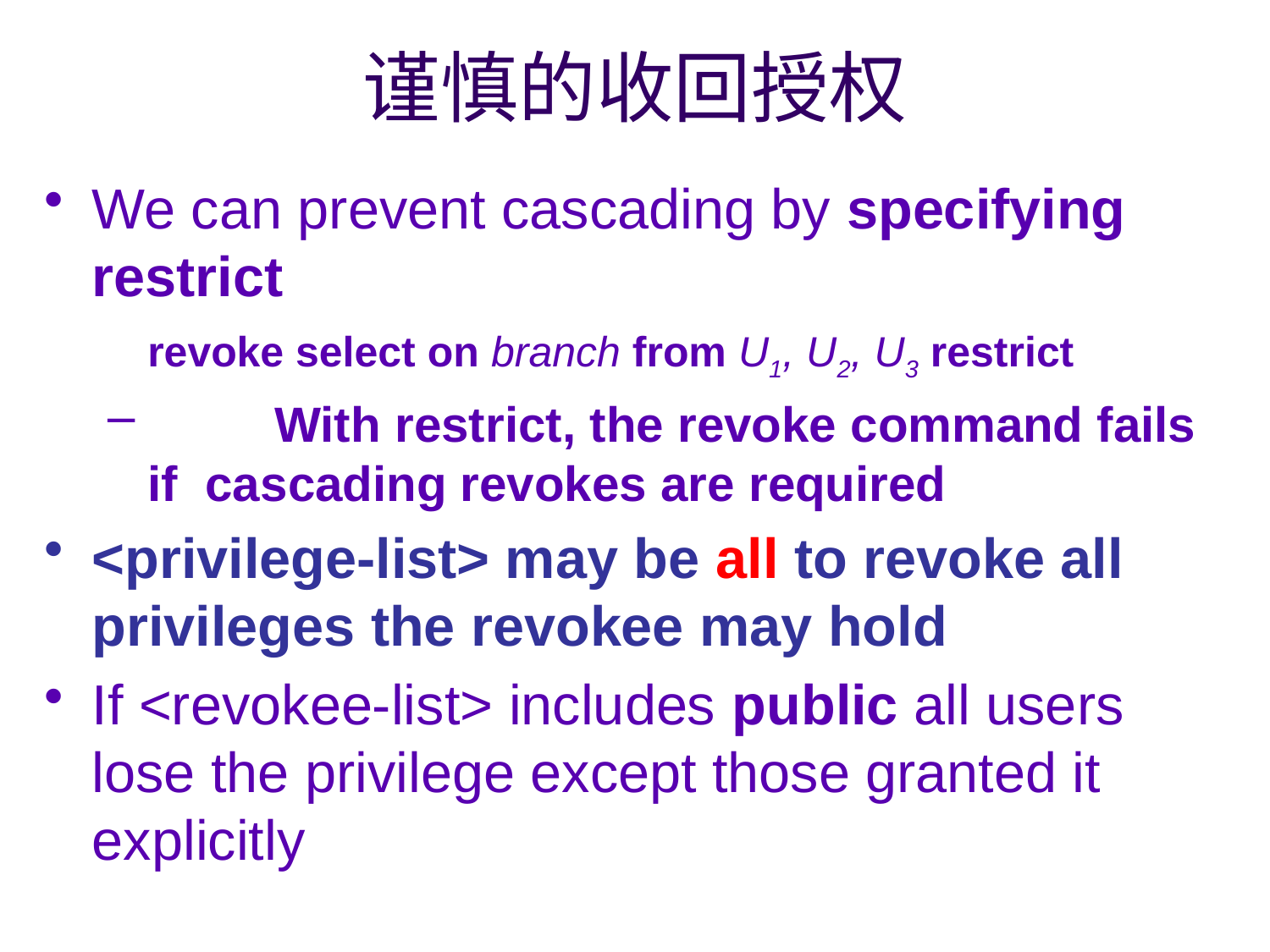

# 谨慎的收回授权
We can prevent cascading by specifying restrict
	revoke select on branch from U1, U2, U3 restrict
	With restrict, the revoke command fails if  cascading revokes are required
<privilege-list> may be all to revoke all privileges the revokee may hold
If <revokee-list> includes public all users lose the privilege except those granted it explicitly